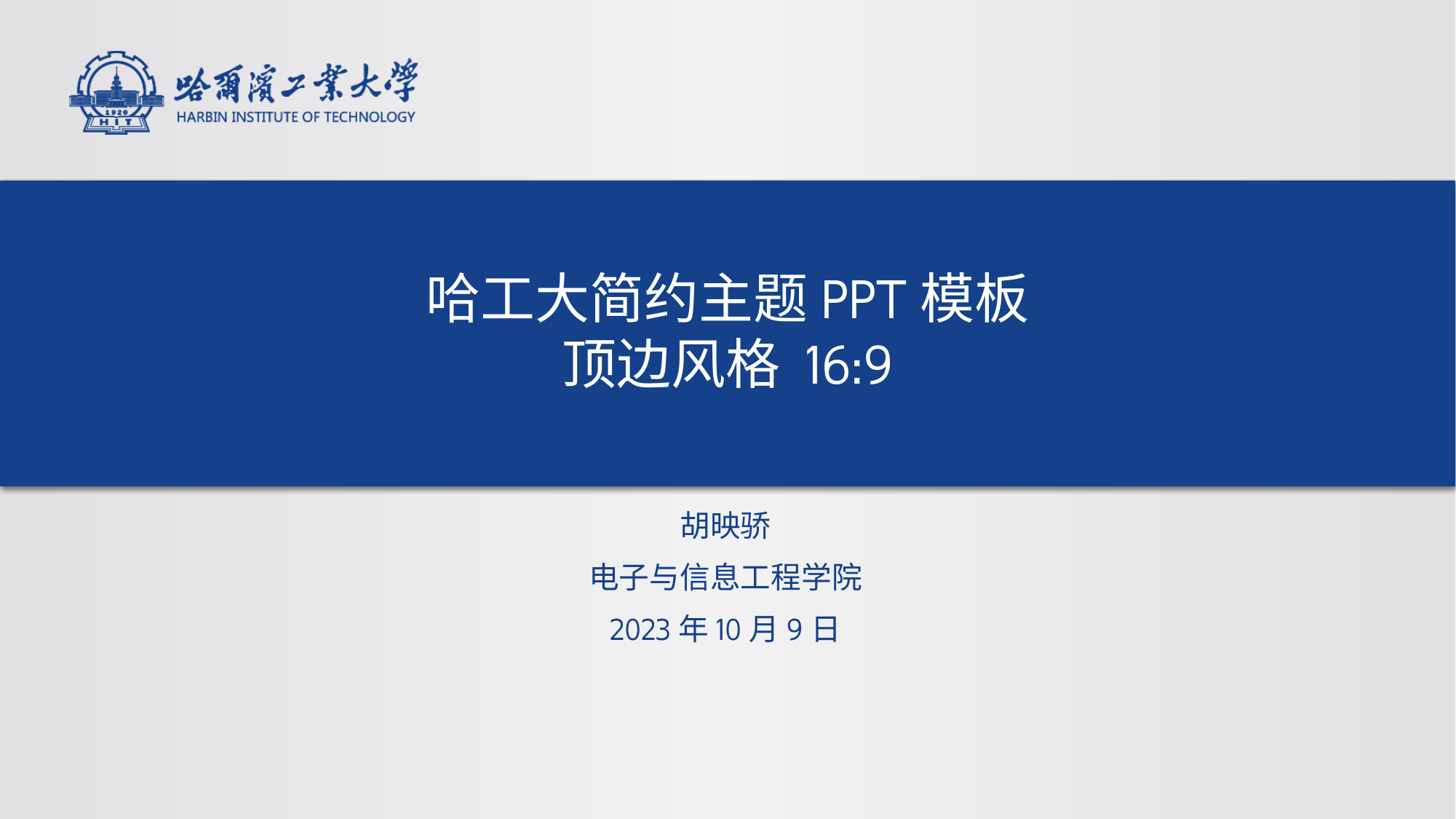

# 哈工大简约主题PPT模板 顶边风格 16:9
胡映骄
电子与信息工程学院
2023年10月9日